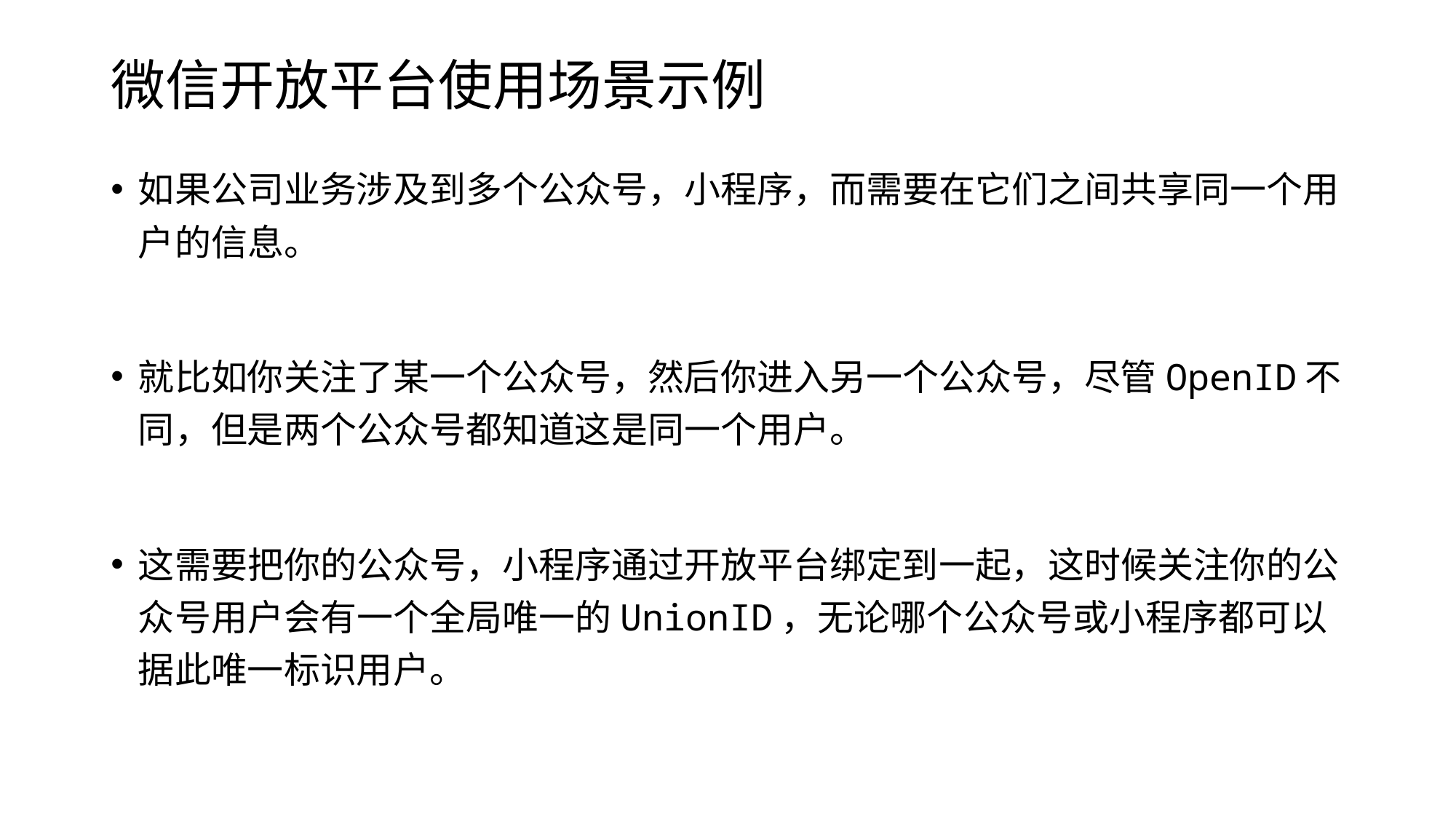

# 微信开放平台使用场景示例
如果公司业务涉及到多个公众号，小程序，而需要在它们之间共享同一个用户的信息。

就比如你关注了某一个公众号，然后你进入另一个公众号，尽管OpenID不同，但是两个公众号都知道这是同一个用户。

这需要把你的公众号，小程序通过开放平台绑定到一起，这时候关注你的公众号用户会有一个全局唯一的UnionID，无论哪个公众号或小程序都可以据此唯一标识用户。